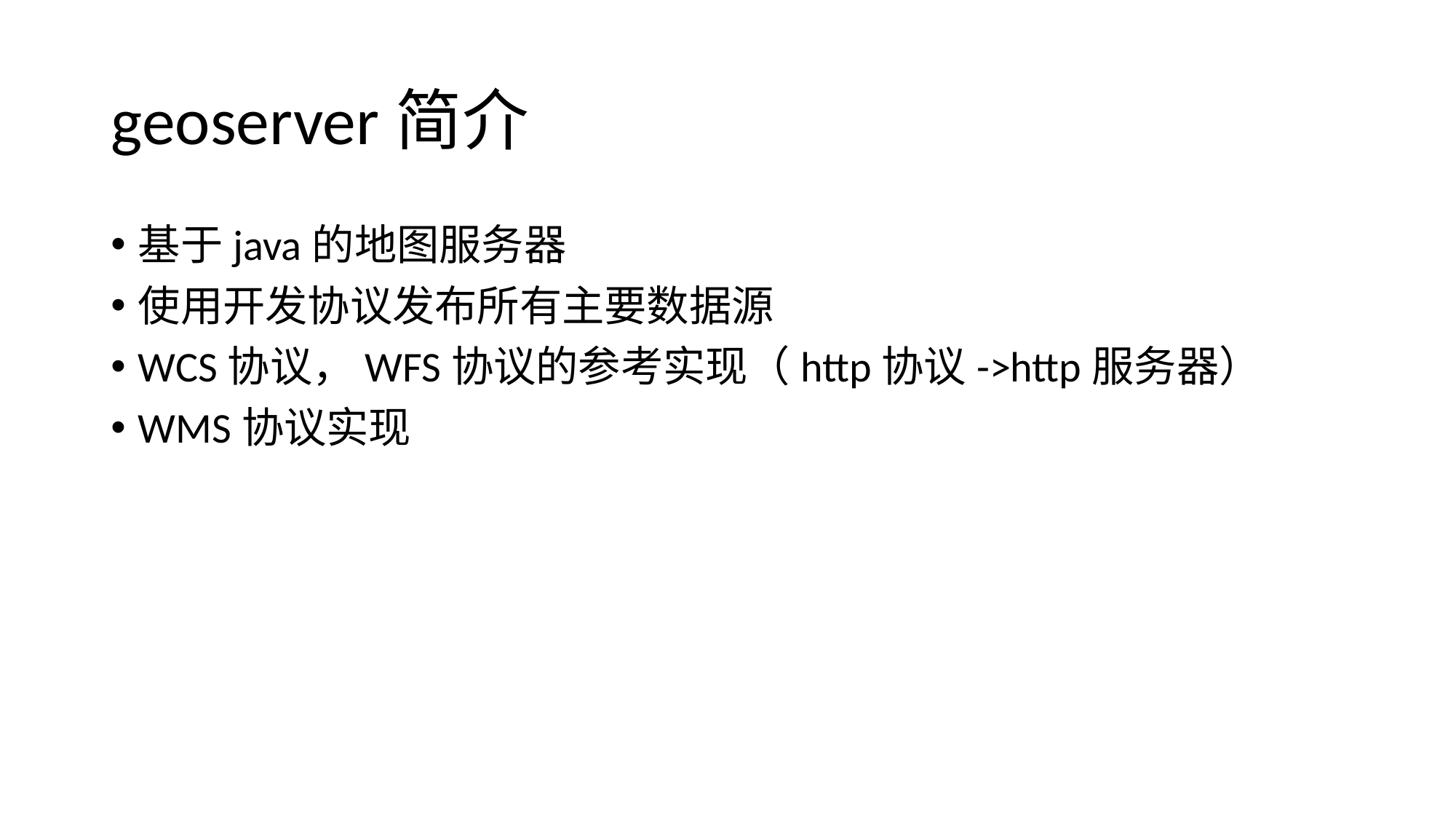

# geoserver简介
基于java的地图服务器
使用开发协议发布所有主要数据源
WCS协议，WFS协议的参考实现（http协议->http服务器）
WMS协议实现